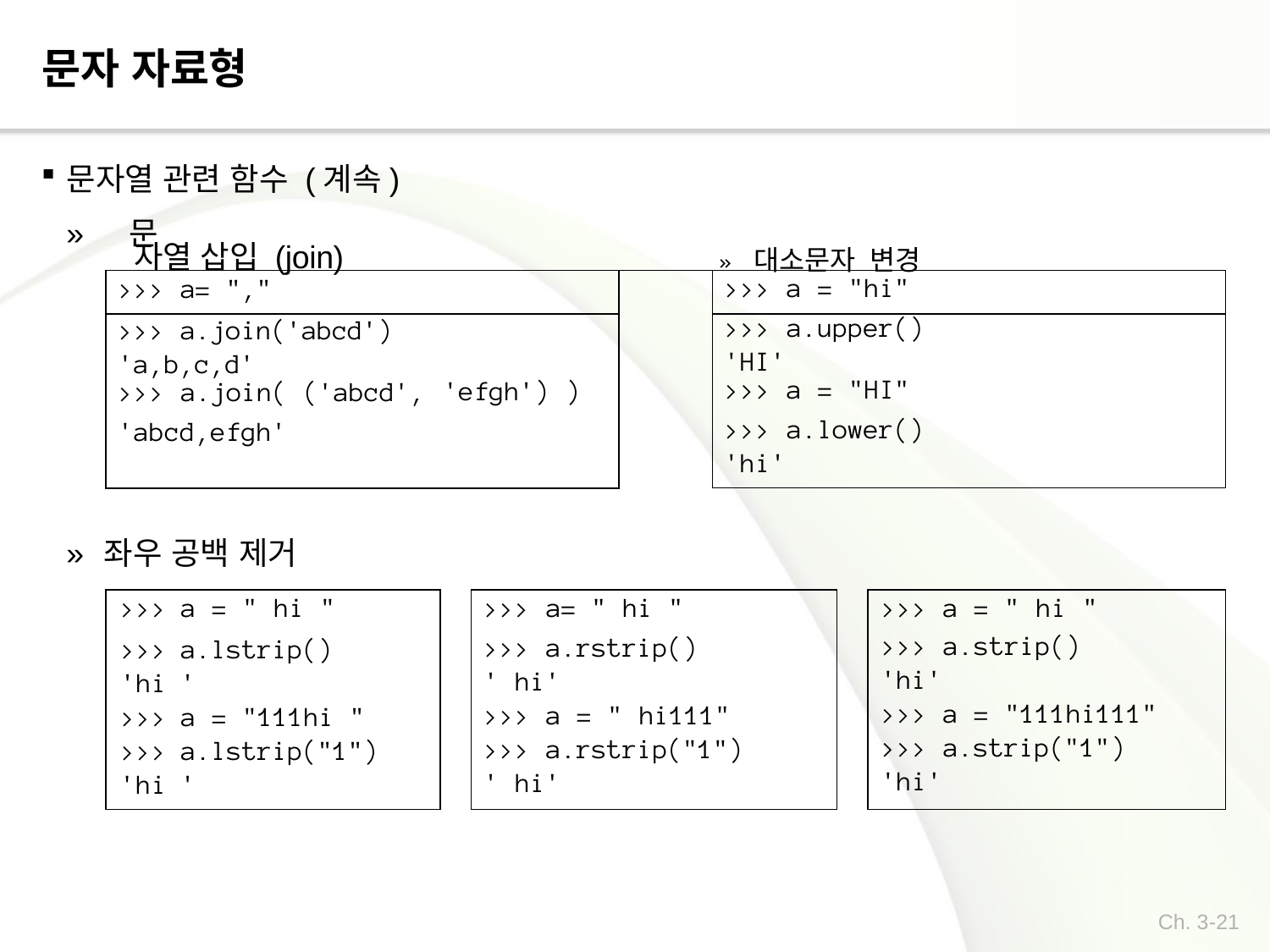

# 문자 자료형
문자열 관련 함수 (계속)
»	문
| 자열 삽입 (join) » 대소문자 변경 |  |  |  |
| --- | --- | --- | --- |
| >>> a= "," |  |  | >>> a = "hi" |
| >>> a.join('abcd') |  |  | >>> a.upper() |
| 'a,b,c,d' >>> a.join( ('abcd', | 'efgh') ) |  | 'HI' >>> a = "HI" |
| 'abcd,efgh' |  |  | >>> a.lower() |
|  |  |  | 'hi' |
»	좌우 공백 제거
| >>> | a = " hi " |  | >>> a= " hi " |  | >>> a = " hi " |
| --- | --- | --- | --- | --- | --- |
| >>> | a.lstrip() |  | >>> a.rstrip() |  | >>> a.strip() |
| 'hi | ' |  | ' hi' |  | 'hi' |
| >>> | a = "111hi " |  | >>> a = " hi111" |  | >>> a = "111hi111" |
| >>> | a.lstrip("1") |  | >>> a.rstrip("1") |  | >>> a.strip("1") |
| 'hi | ' |  | ' hi' |  | 'hi' |
Ch. 3-21